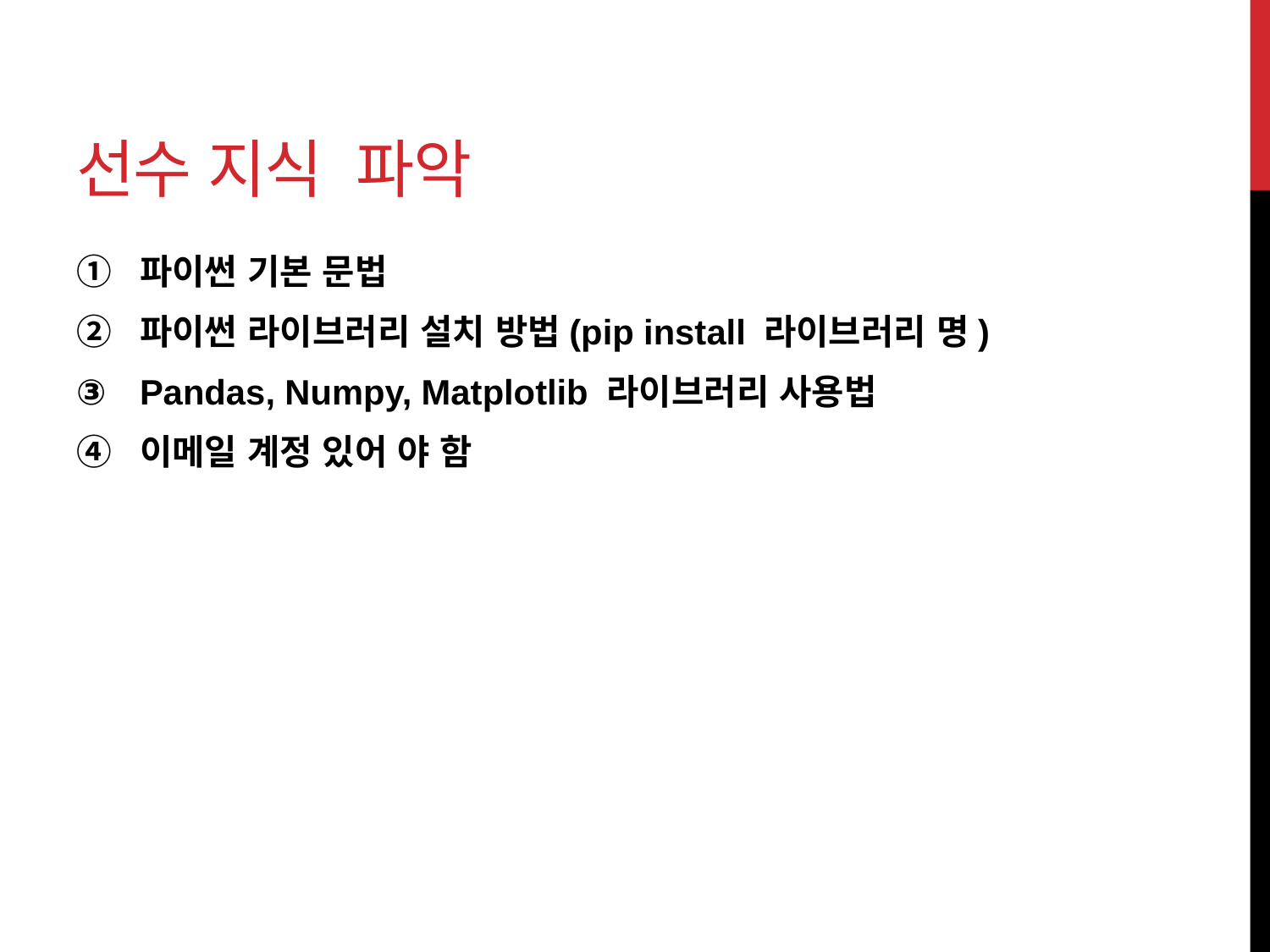

# 선수 지식  파악
파이썬 기본 문법
파이썬 라이브러리 설치 방법(pip install 라이브러리 명)
Pandas, Numpy, Matplotlib 라이브러리 사용법
이메일 계정 있어 야 함